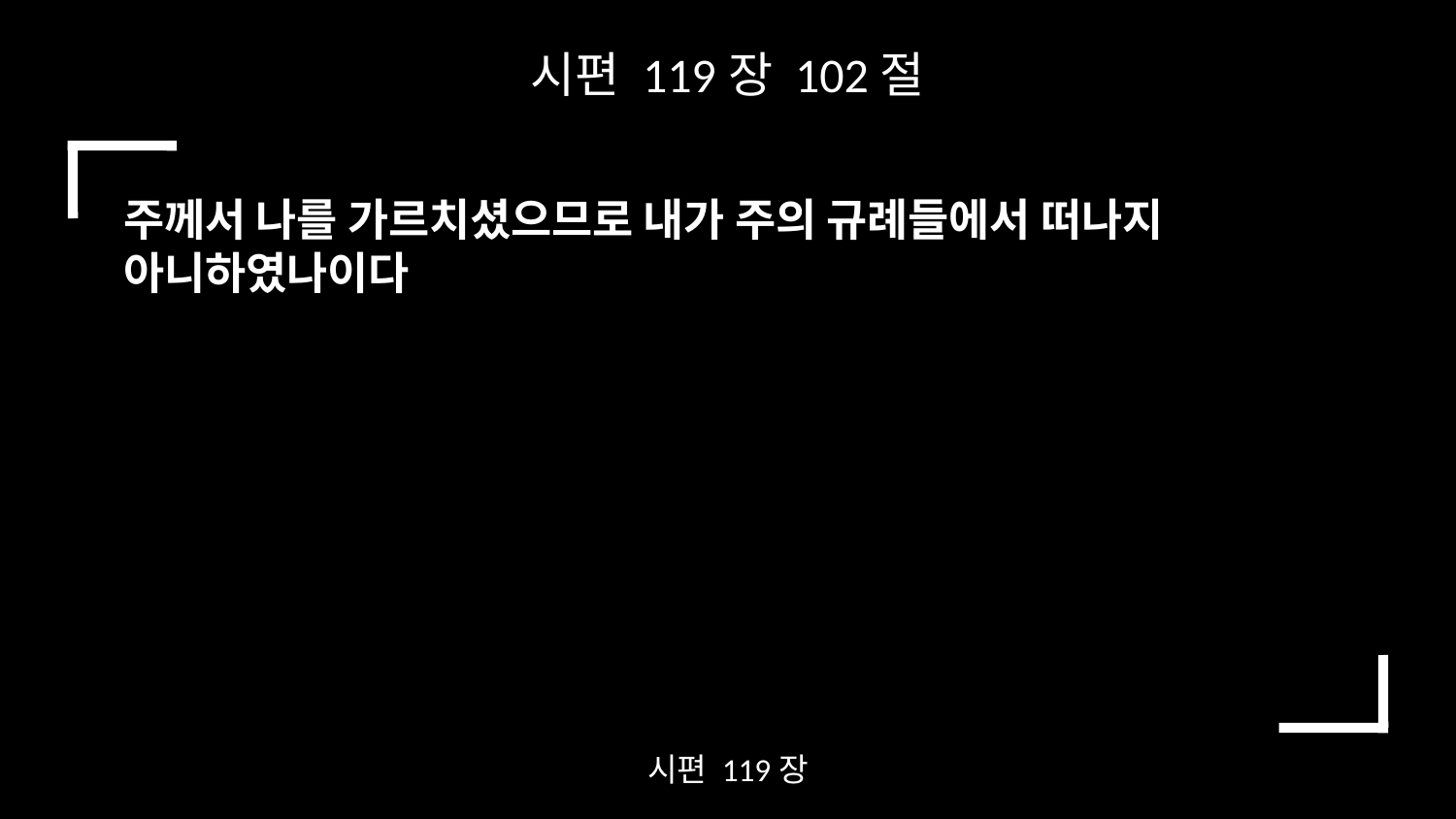

시편 119장 102절

주께서 나를 가르치셨으므로 내가 주의 규례들에서 떠나지 아니하였나이다

시편 119장